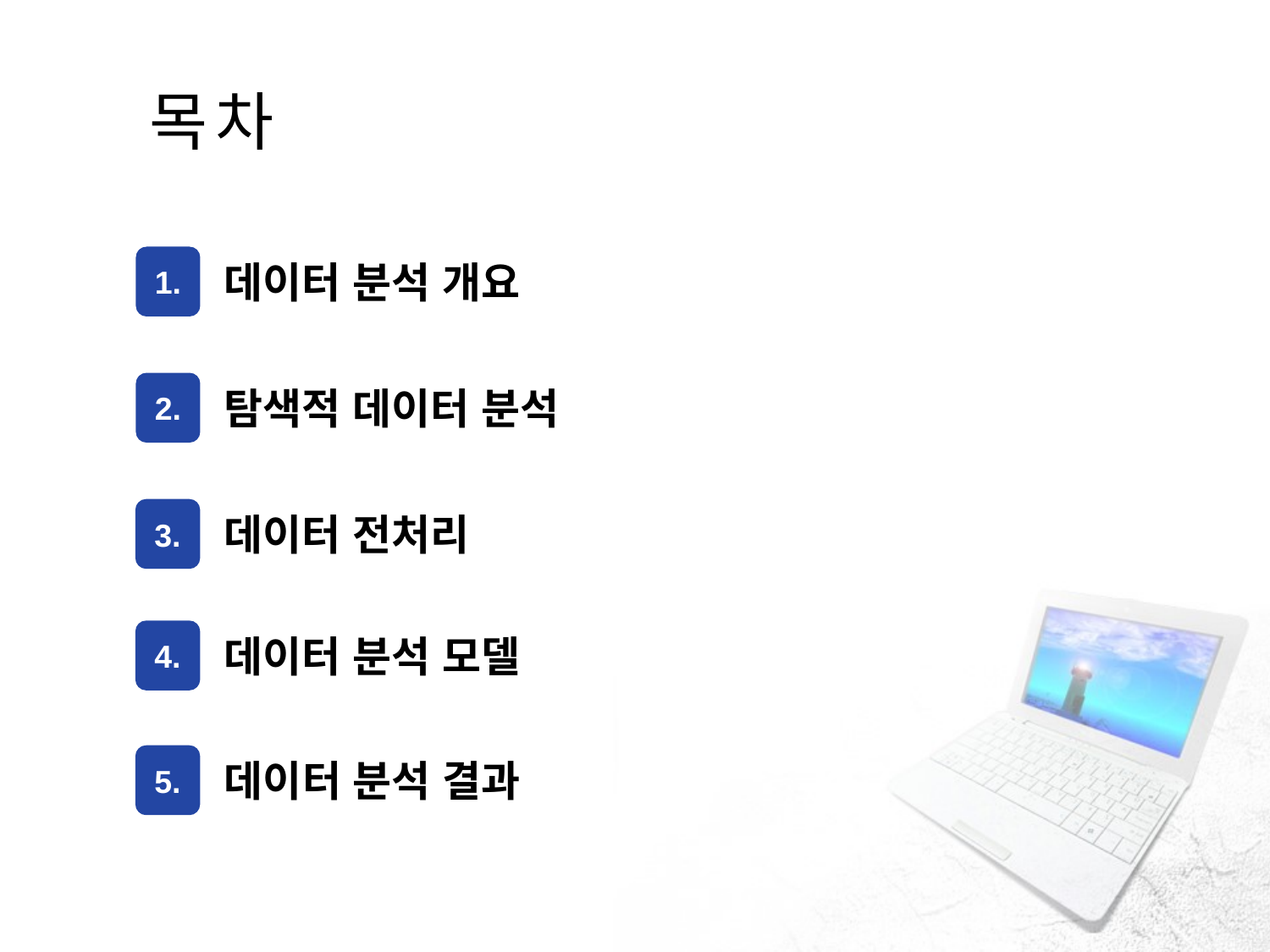

목차
1.
데이터 분석 개요
2.
탐색적 데이터 분석
3.
데이터 전처리
4.
데이터 분석 모델
4.
5.
데이터 분석 결과
4.